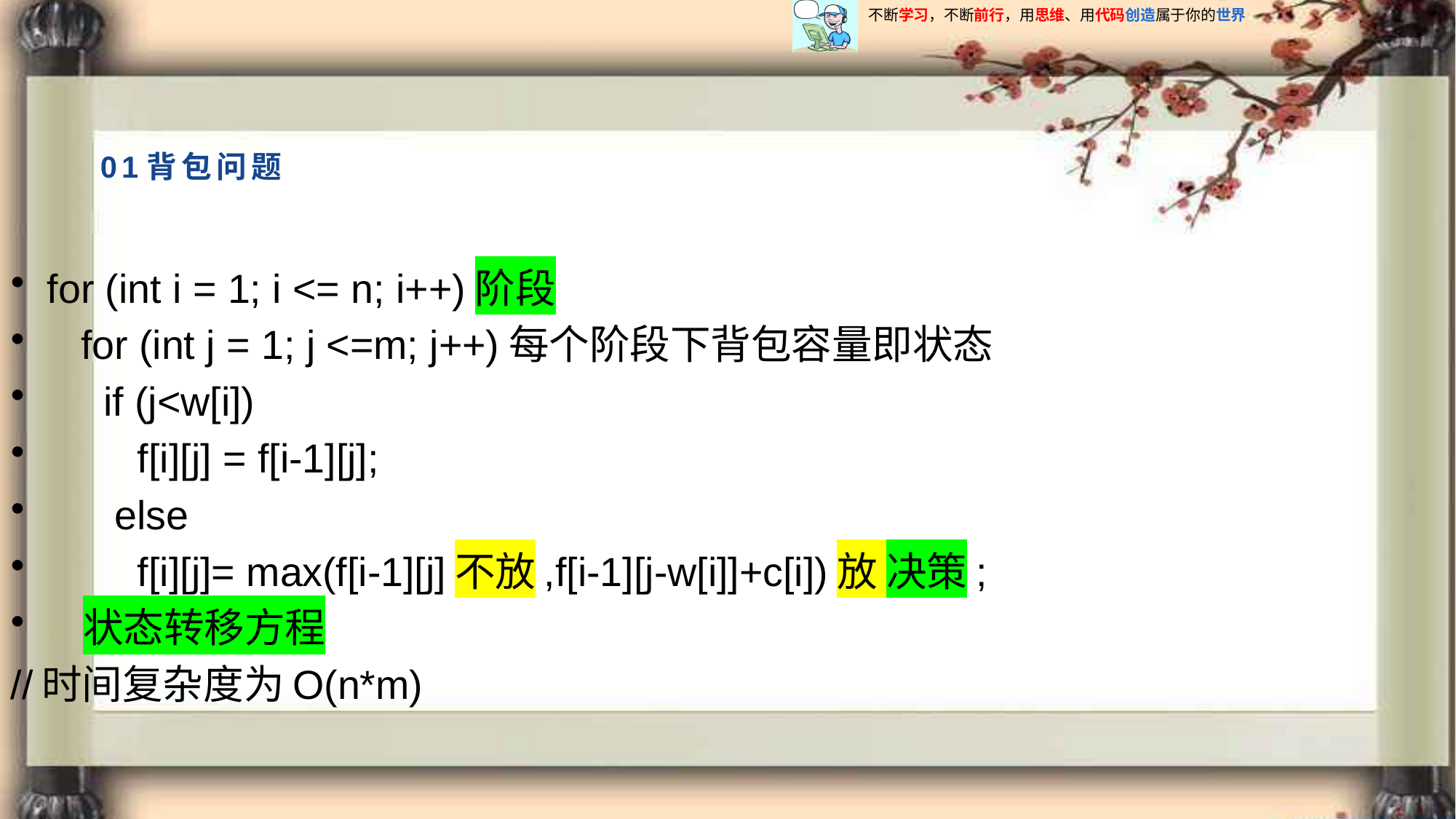

# 01背包问题
for (int i = 1; i <= n; i++)阶段
   for (int j = 1; j <=m; j++)每个阶段下背包容量即状态
     if (j<w[i])
        f[i][j] = f[i-1][j];
      else
        f[i][j]= max(f[i-1][j]不放,f[i-1][j-w[i]]+c[i])放 决策;
   状态转移方程
//时间复杂度为O(n*m)